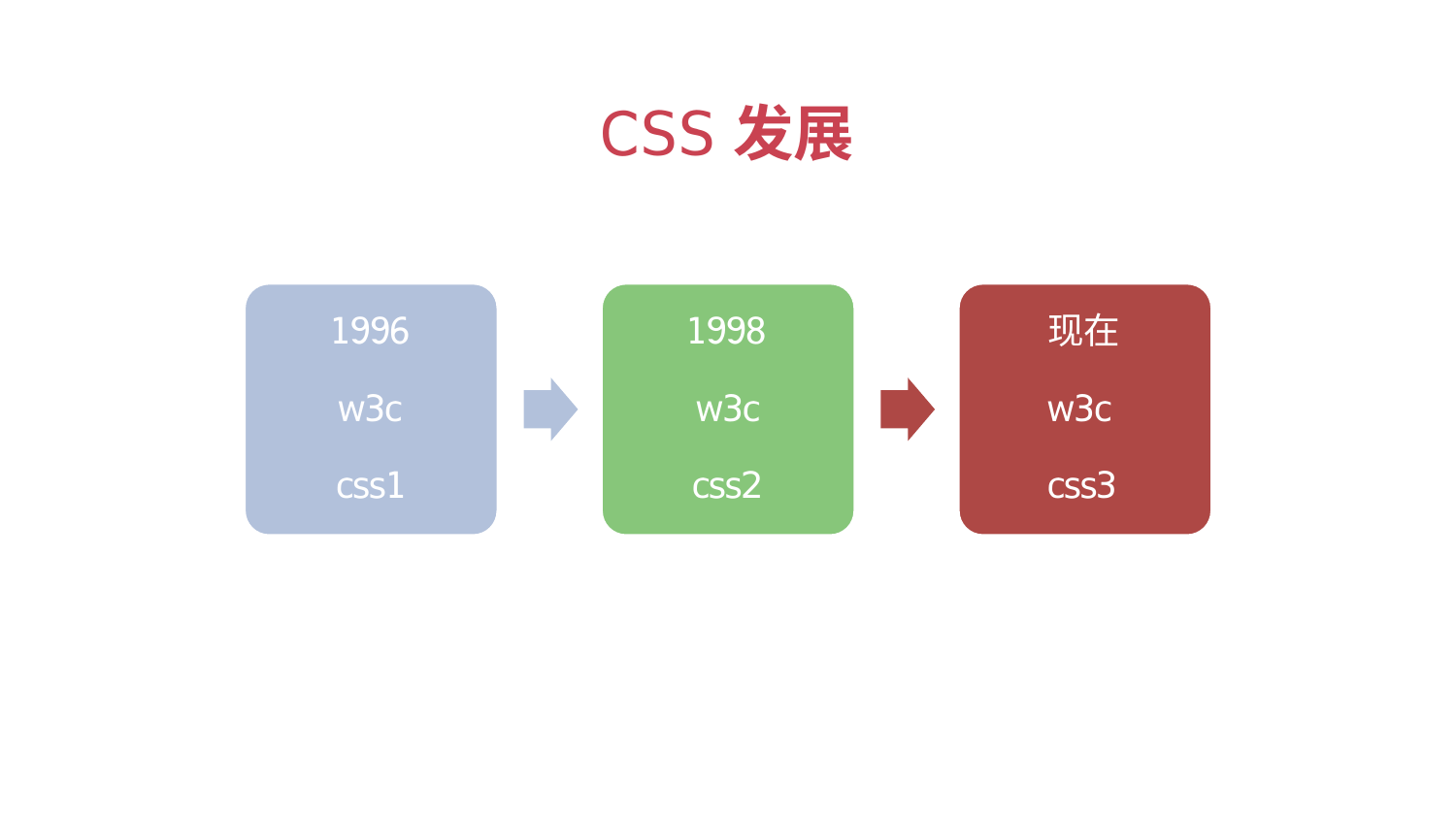

CSS发展

1996

		w3c

	css1
1998

		w3c

	css2
现在

w3c

css3